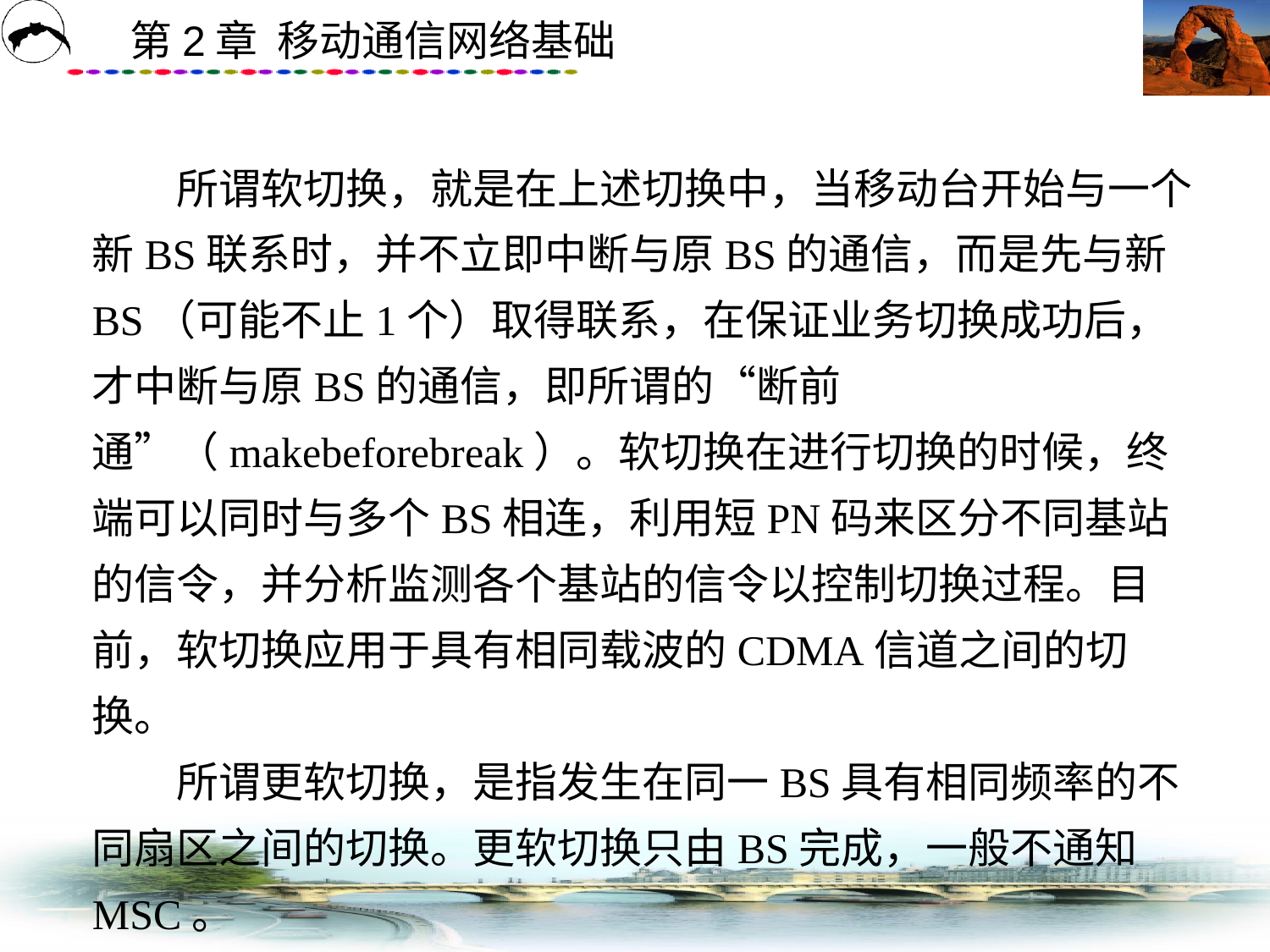

# 所谓软切换，就是在上述切换中，当移动台开始与一个新BS联系时，并不立即中断与原BS的通信，而是先与新BS（可能不止1个）取得联系，在保证业务切换成功后，才中断与原BS的通信，即所谓的“断前通”（makebeforebreak）。软切换在进行切换的时候，终端可以同时与多个BS相连，利用短PN码来区分不同基站的信令，并分析监测各个基站的信令以控制切换过程。目前，软切换应用于具有相同载波的CDMA信道之间的切换。 　　所谓更软切换，是指发生在同一BS具有相同频率的不同扇区之间的切换。更软切换只由BS完成，一般不通知MSC。